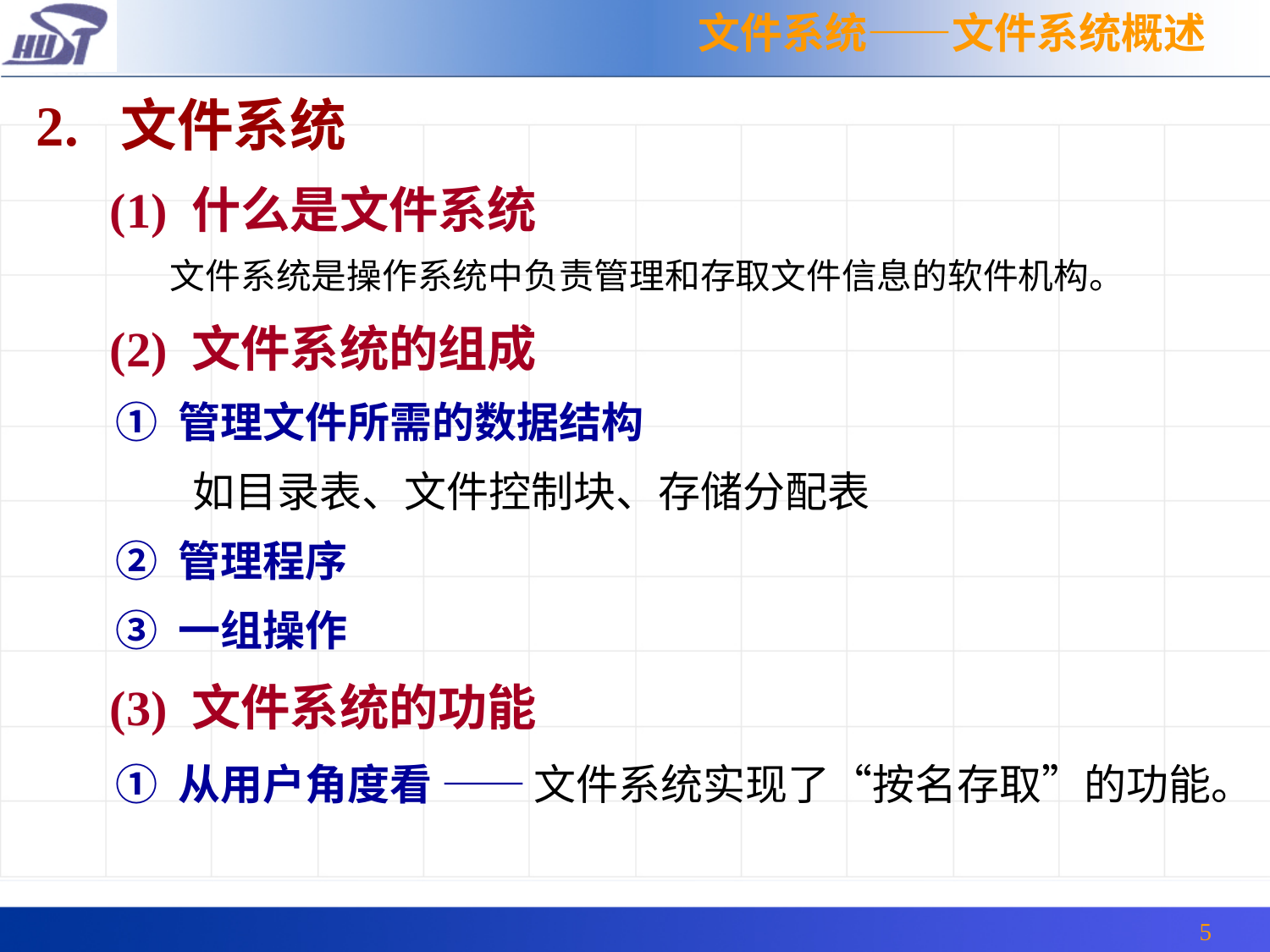

文件系统——文件系统概述
2.  文件系统
      (1) 什么是文件系统
                文件系统是操作系统中负责管理和存取文件信息的软件机构。
      (2) 文件系统的组成
① 管理文件所需的数据结构
       如目录表、文件控制块、存储分配表
② 管理程序
③ 一组操作
      (3) 文件系统的功能
① 从用户角度看 —— 文件系统实现了“按名存取”的功能。

5